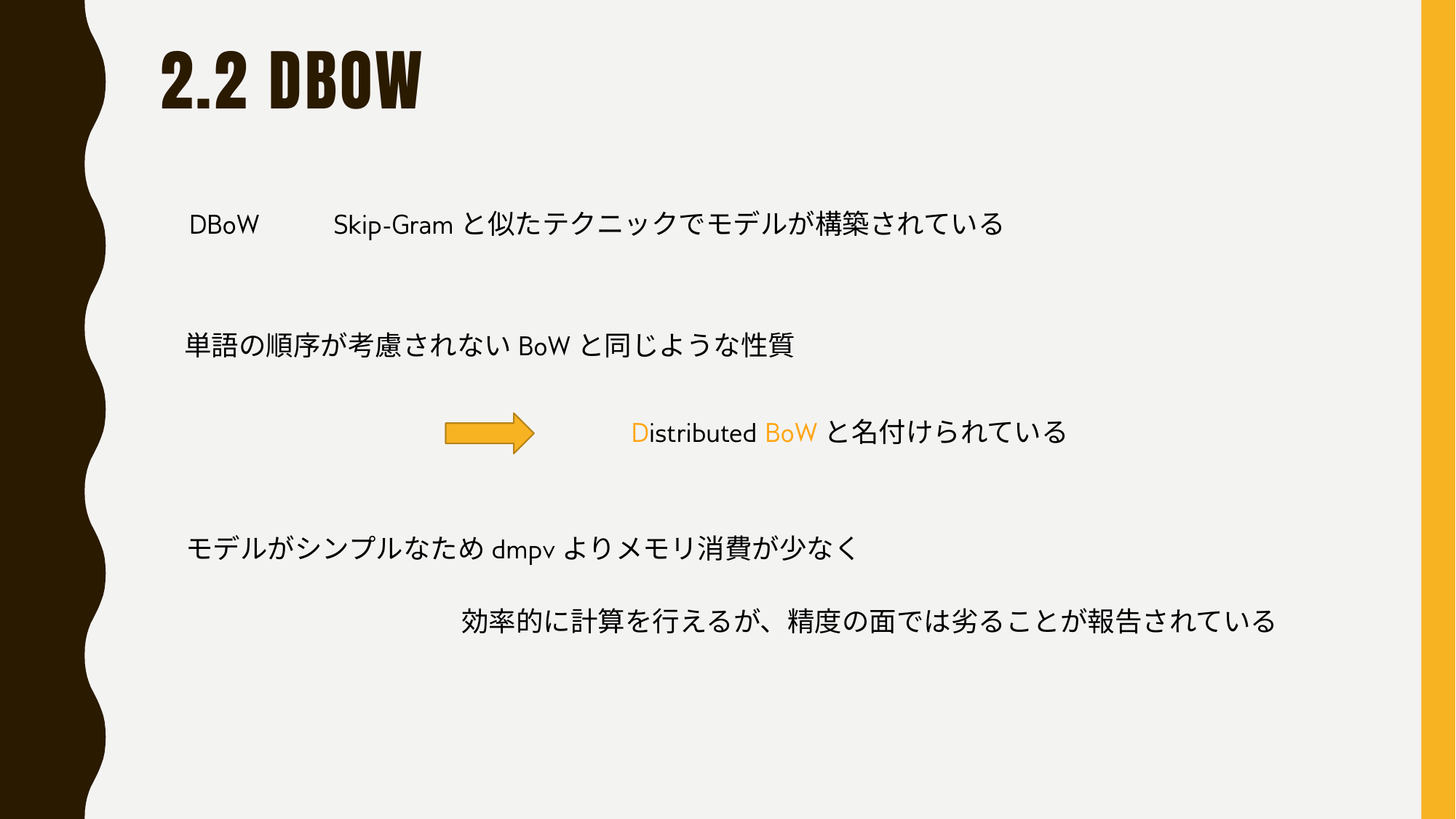

# 2.2 dBow
DBoW
Skip-Gramと似たテクニックでモデルが構築されている
単語の順序が考慮されないBoWと同じような性質
Distributed BoWと名付けられている

モデルがシンプルなためdmpvよりメモリ消費が少なく
効率的に計算を行えるが、精度の面では劣ることが報告されている